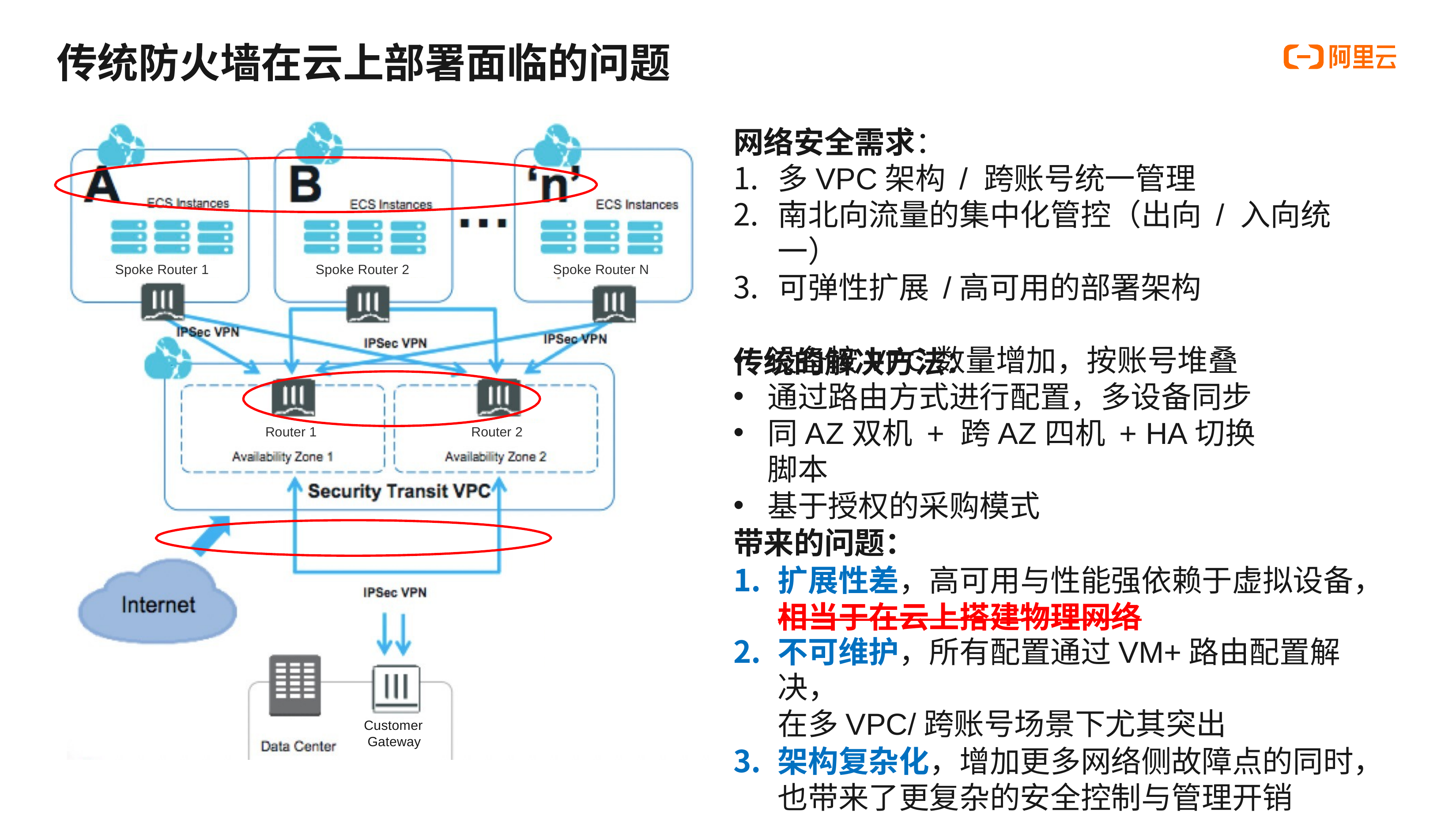

# 传统防火墙在云上部署面临的问题

网络安全需求：
多VPC架构 / 跨账号统一管理
南北向流量的集中化管控（出向 / 入向统一）
可弹性扩展 /高可用的部署架构

传统的解决方法：

Spoke Router 1
Spoke Router 2
Spoke Router N
设备按VPC数量增加，按账号堆叠
通过路由方式进行配置，多设备同步
同AZ双机 + 跨AZ四机 + HA切换脚本
基于授权的采购模式

Router 1
Router 2

带来的问题：
扩展性差，高可用与性能强依赖于虚拟设备， 相当于在云上搭建物理网络
不可维护，所有配置通过VM+路由配置解决，
在多VPC/跨账号场景下尤其突出
架构复杂化，增加更多网络侧故障点的同时， 也带来了更复杂的安全控制与管理开销

Customer

Gateway